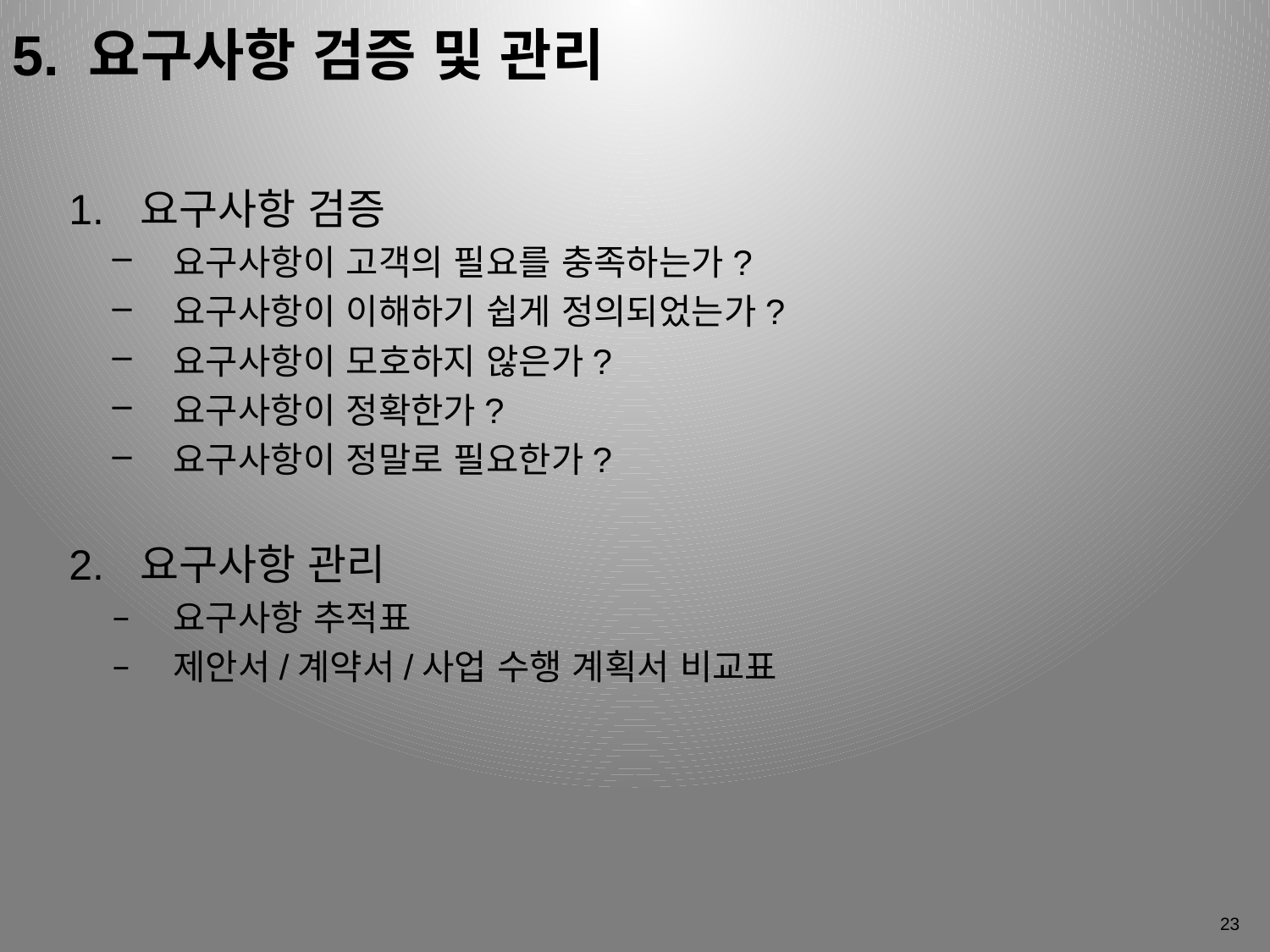

5. 요구사항 검증 및 관리
요구사항 검증
요구사항이 고객의 필요를 충족하는가?
요구사항이 이해하기 쉽게 정의되었는가?
요구사항이 모호하지 않은가?
요구사항이 정확한가?
요구사항이 정말로 필요한가?

요구사항 관리
요구사항 추적표
제안서/계약서/사업 수행 계획서 비교표
23